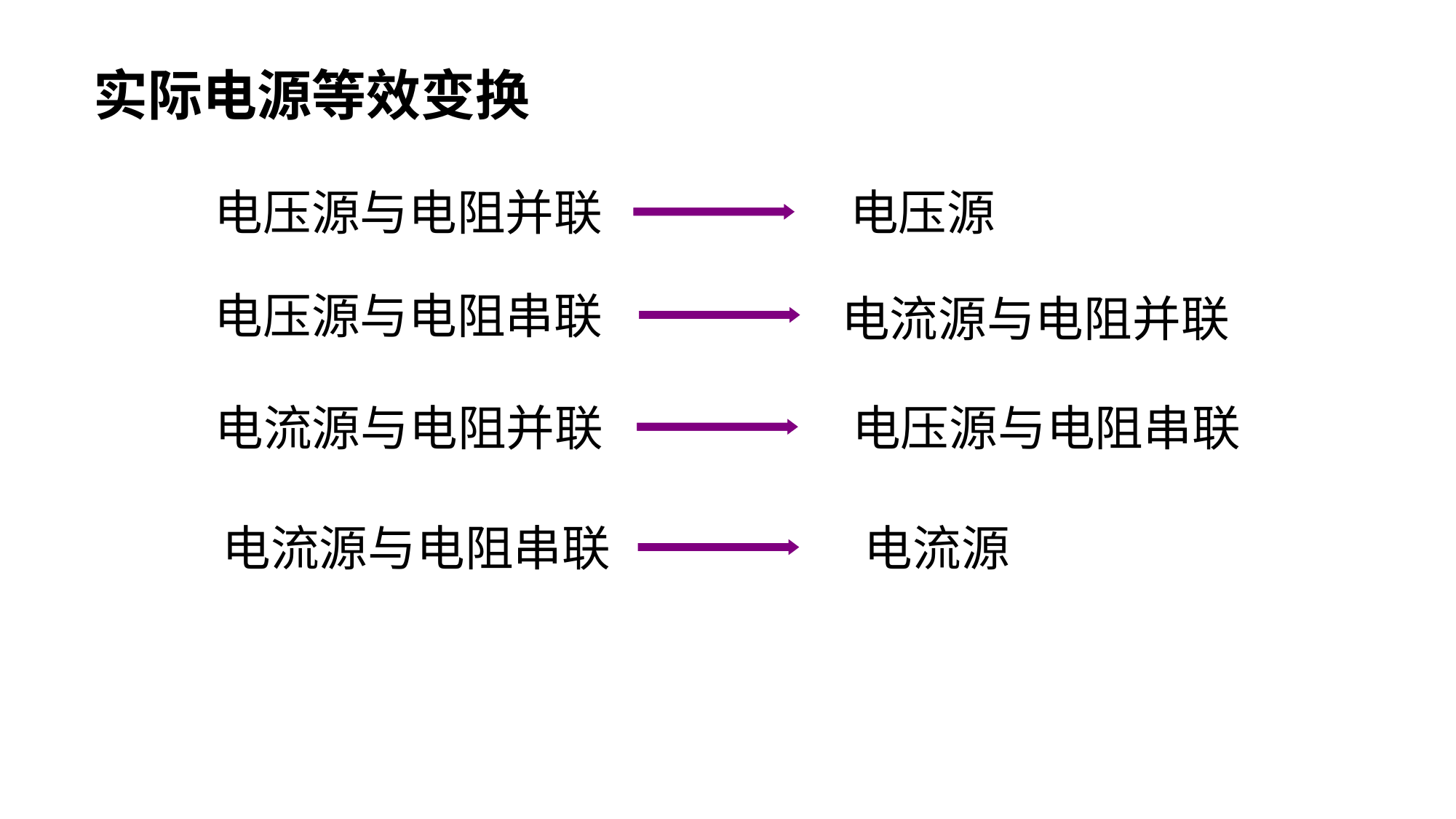

实际电源等效变换
电压源
电压源与电阻并联

电压源与电阻串联
电流源与电阻并联

电流源与电阻并联
电压源与电阻串联

电流源与电阻串联
电流源